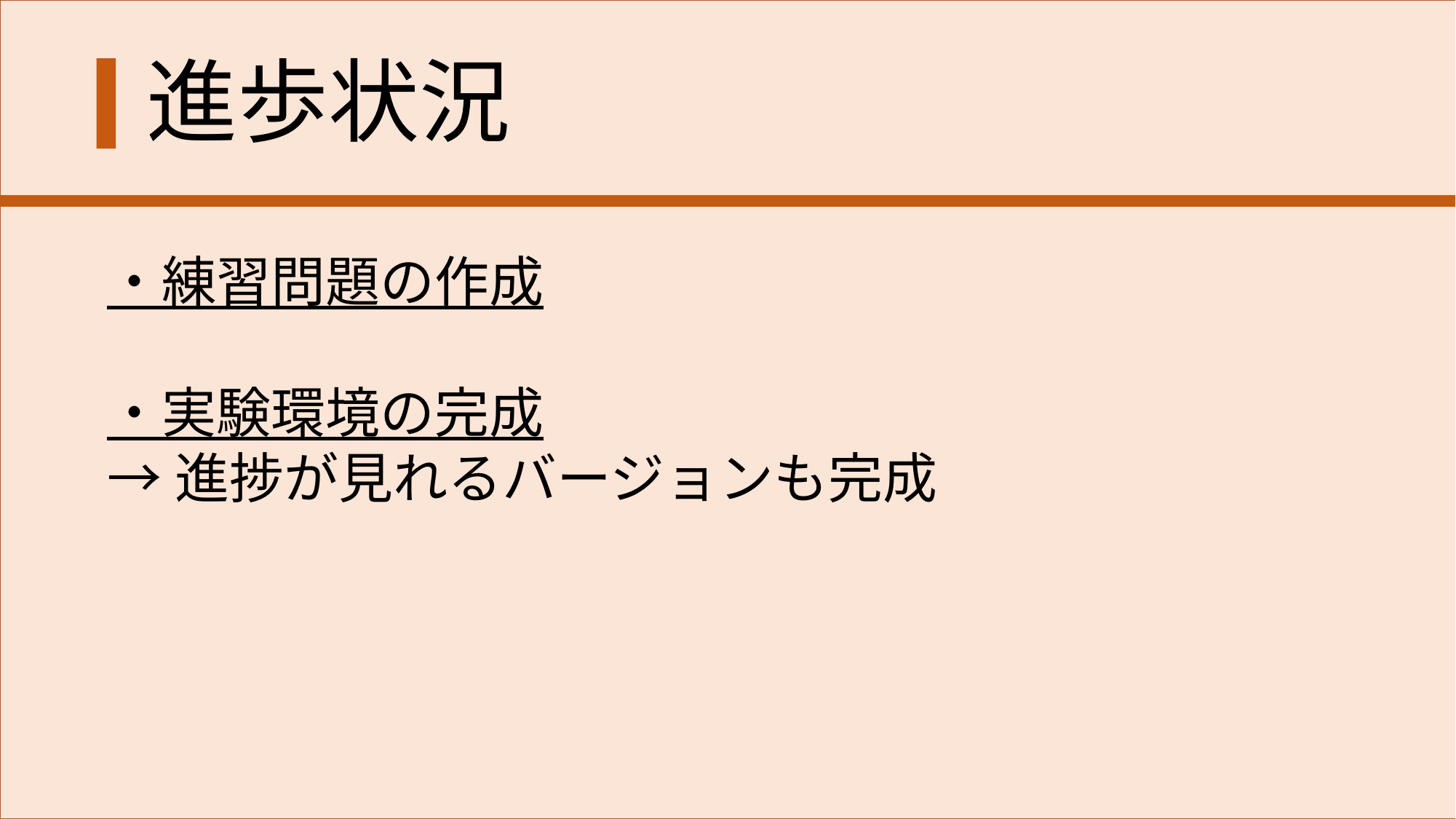

進歩状況

・練習問題の作成

・実験環境の完成
→進捗が見れるバージョンも完成